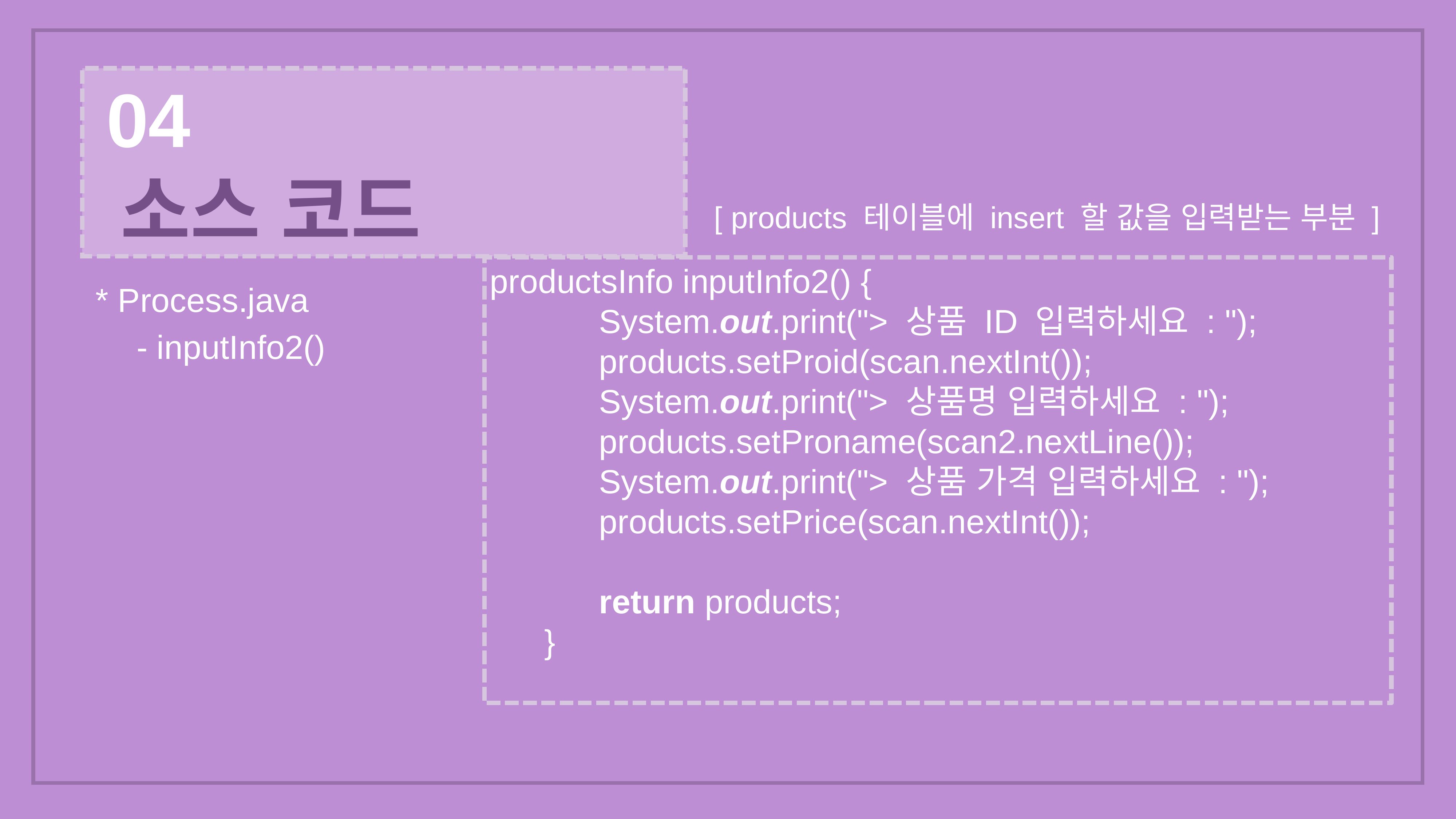

04
 소스 코드
[ products 테이블에 insert 할 값을 입력받는 부분 ]
productsInfo inputInfo2() {
		System.out.print("> 상품 ID 입력하세요 : ");
		products.setProid(scan.nextInt());
		System.out.print("> 상품명 입력하세요 : ");
		products.setProname(scan2.nextLine());
		System.out.print("> 상품 가격 입력하세요 : ");
		products.setPrice(scan.nextInt());

		return products;
	}

* Process.java
- inputInfo2()